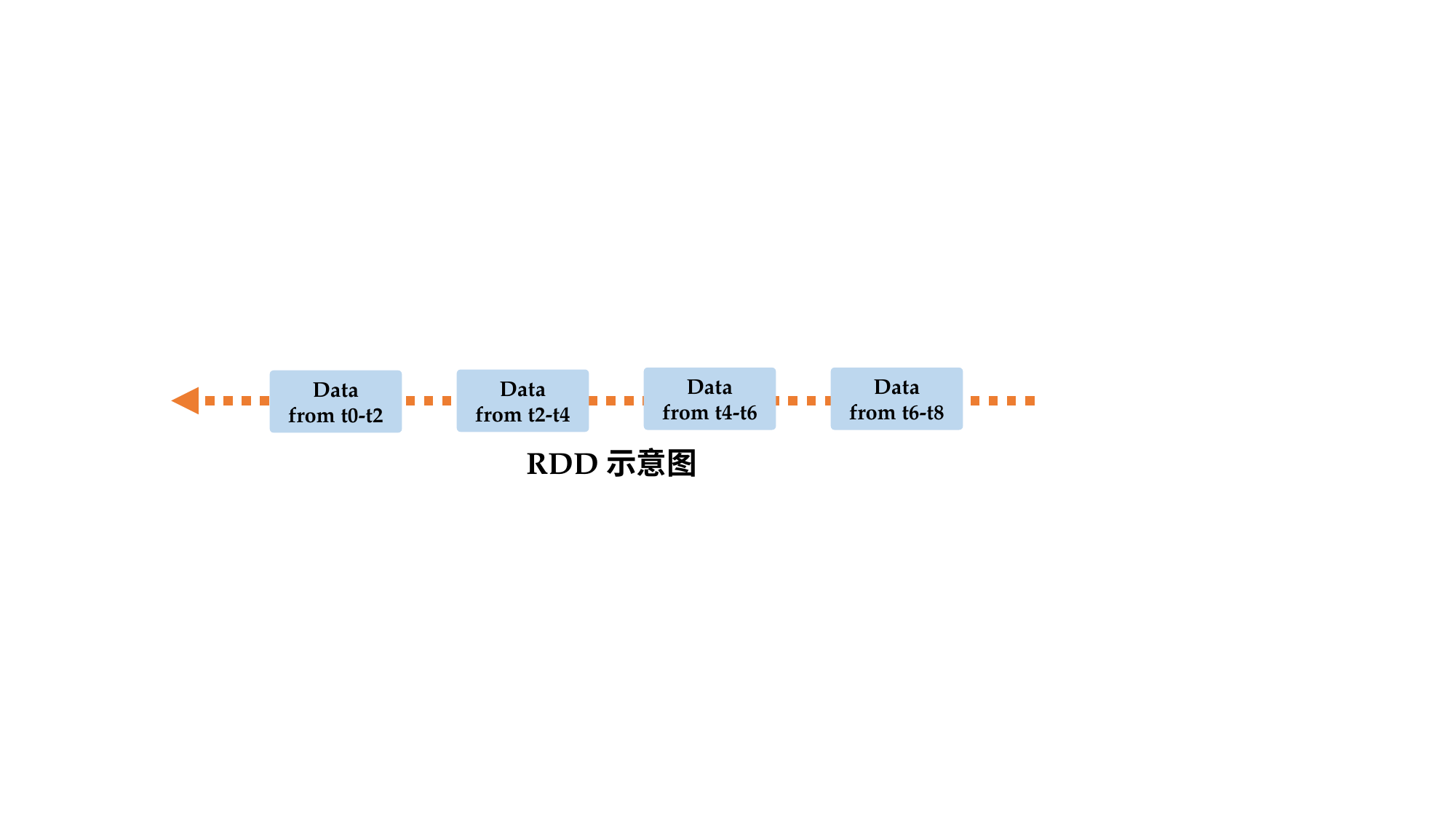

Data
from t4-t6
Data
from t6-t8
Data
from t2-t4
Data
from t0-t2
RDD示意图